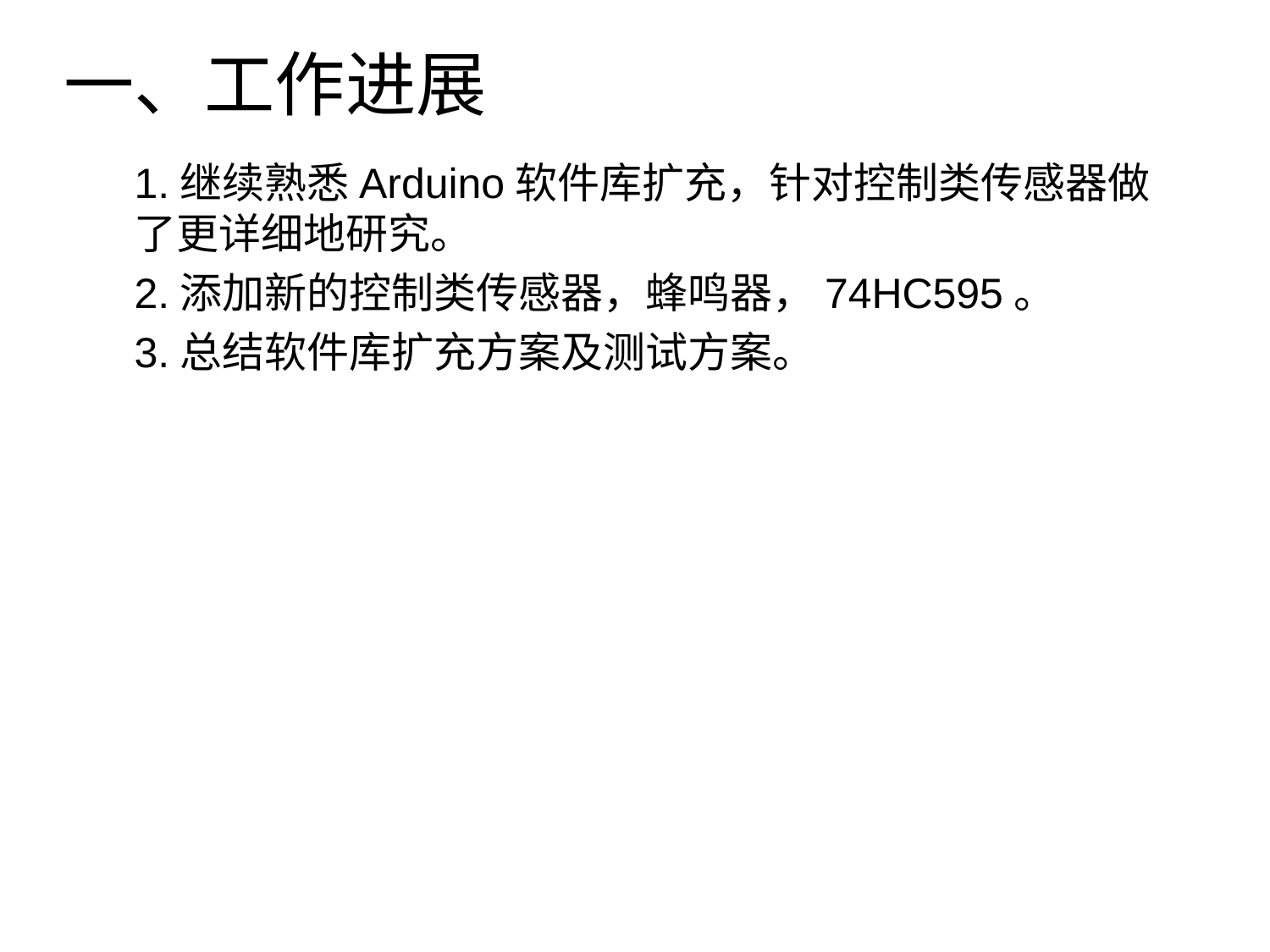

一、工作进展
1.继续熟悉Arduino软件库扩充，针对控制类传感器做了更详细地研究。
2.添加新的控制类传感器，蜂鸣器，74HC595。
3.总结软件库扩充方案及测试方案。